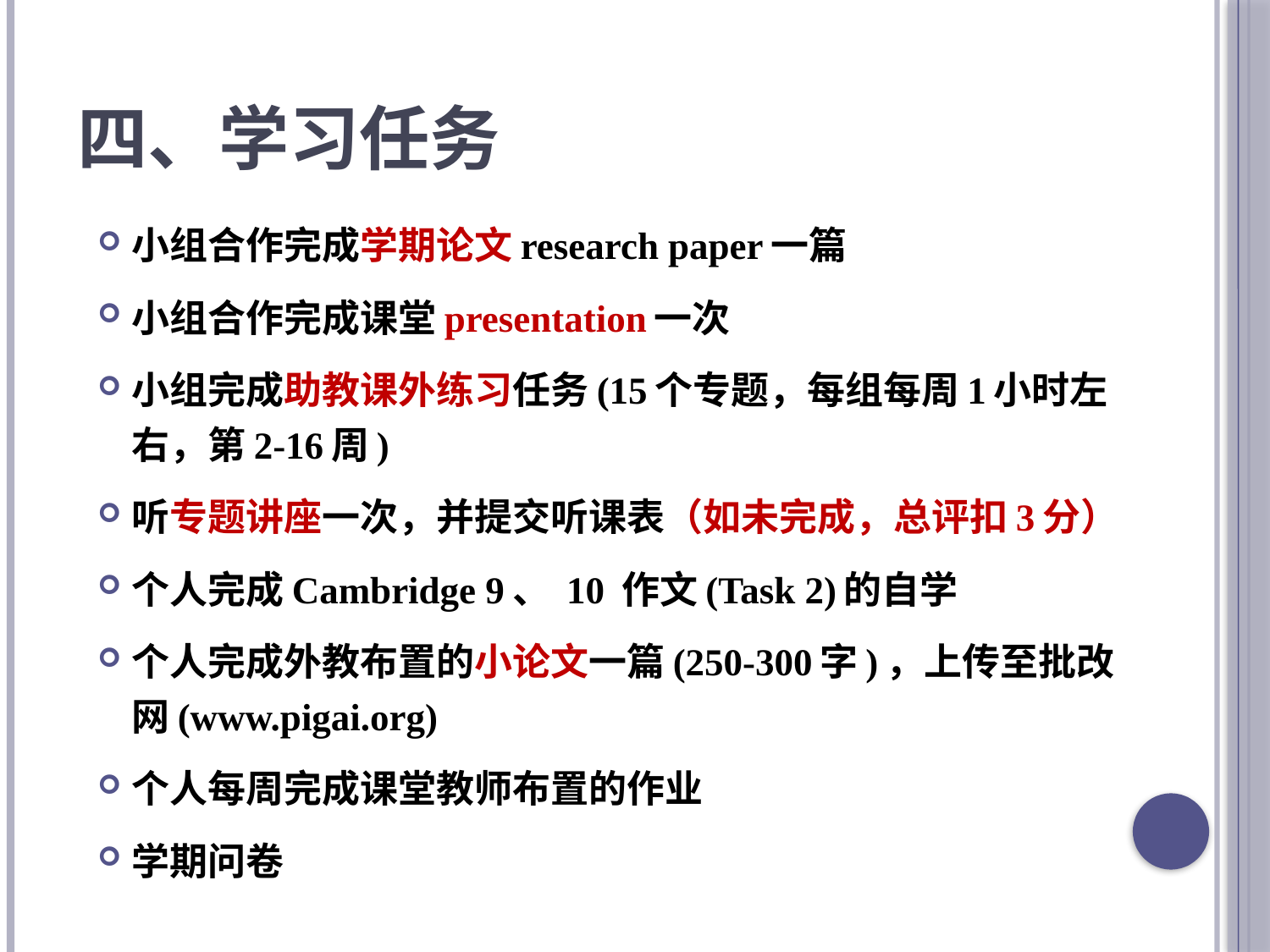

四、学习任务
小组合作完成学期论文research paper一篇
小组合作完成课堂presentation一次
小组完成助教课外练习任务(15个专题，每组每周1小时左右，第2-16周)
听专题讲座一次，并提交听课表（如未完成，总评扣3分）
个人完成Cambridge 9、 10 作文(Task 2)的自学
个人完成外教布置的小论文一篇(250-300字)，上传至批改网(www.pigai.org)
个人每周完成课堂教师布置的作业
学期问卷